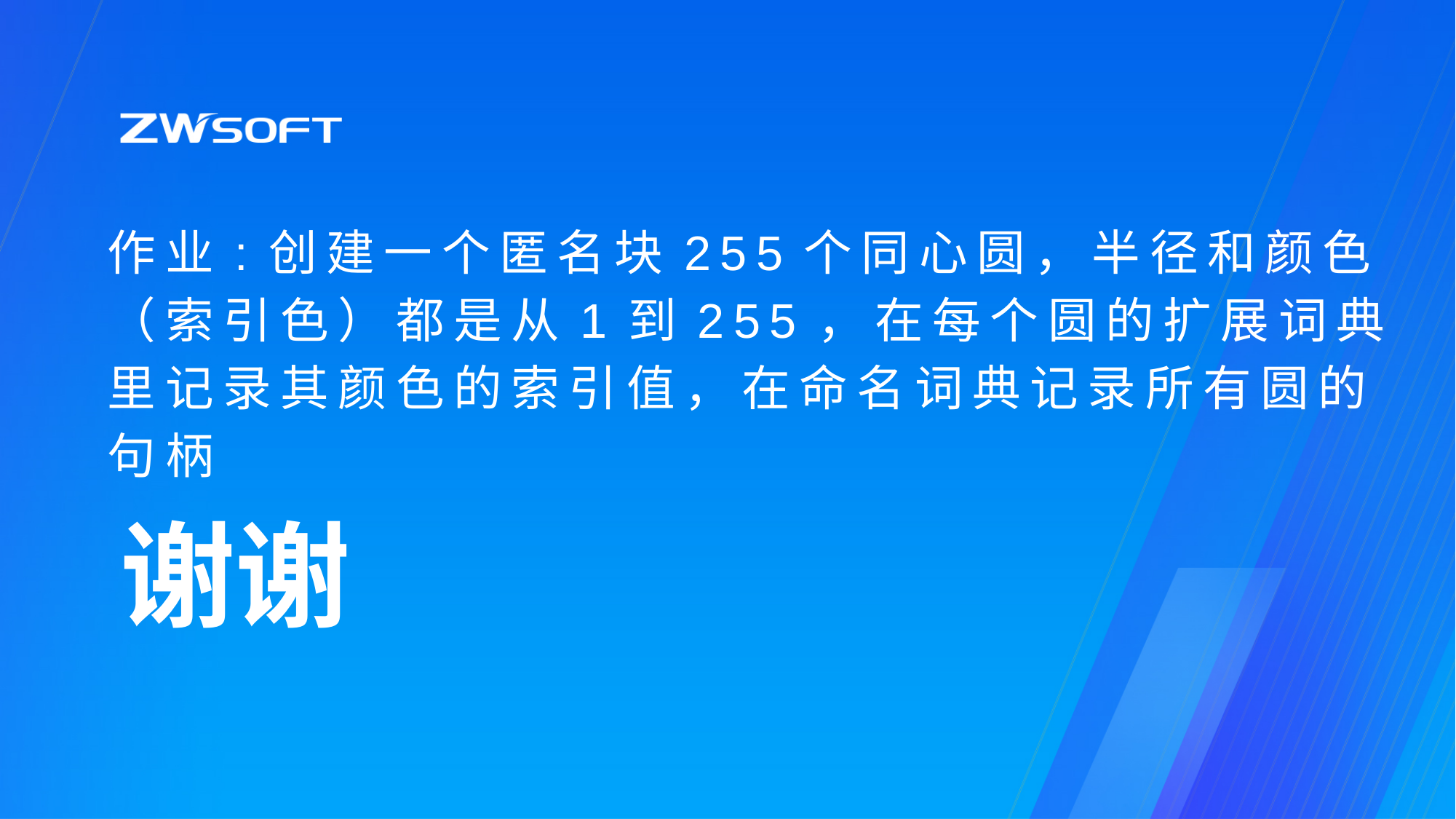

作业:创建一个匿名块255个同心圆，半径和颜色
（索引色）都是从1到255，在每个圆的扩展词典
里记录其颜色的索引值，在命名词典记录所有圆的
句柄
谢谢